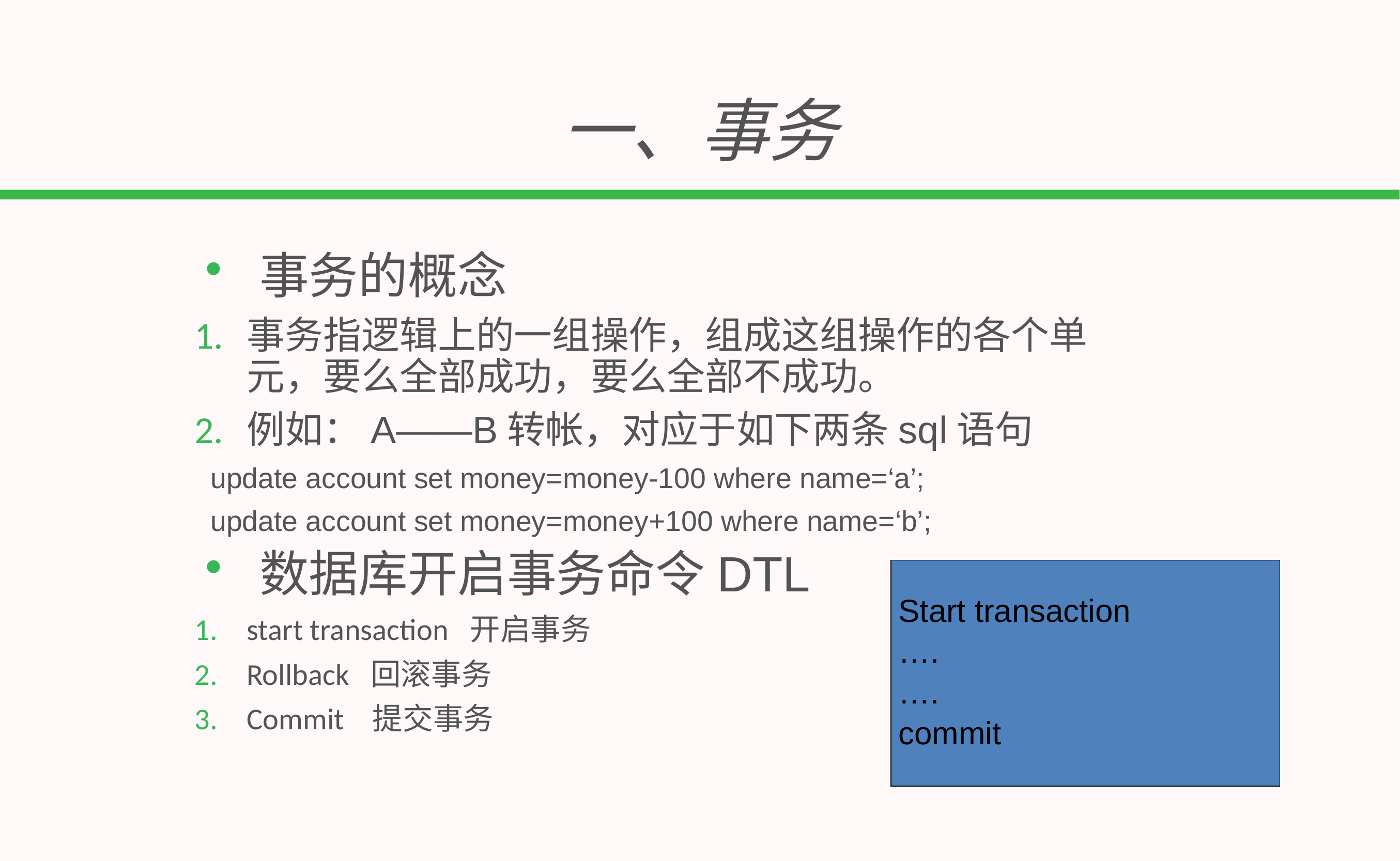

# 一、事务
事务的概念
事务指逻辑上的一组操作，组成这组操作的各个单元，要么全部成功，要么全部不成功。
例如：A——B转帐，对应于如下两条sql语句
  update account set money=money-100 where name=‘a’;
  update account set money=money+100 where name=‘b’;
数据库开启事务命令DTL
start transaction  开启事务
Rollback  回滚事务
Commit   提交事务

Start transaction
….
….
commit